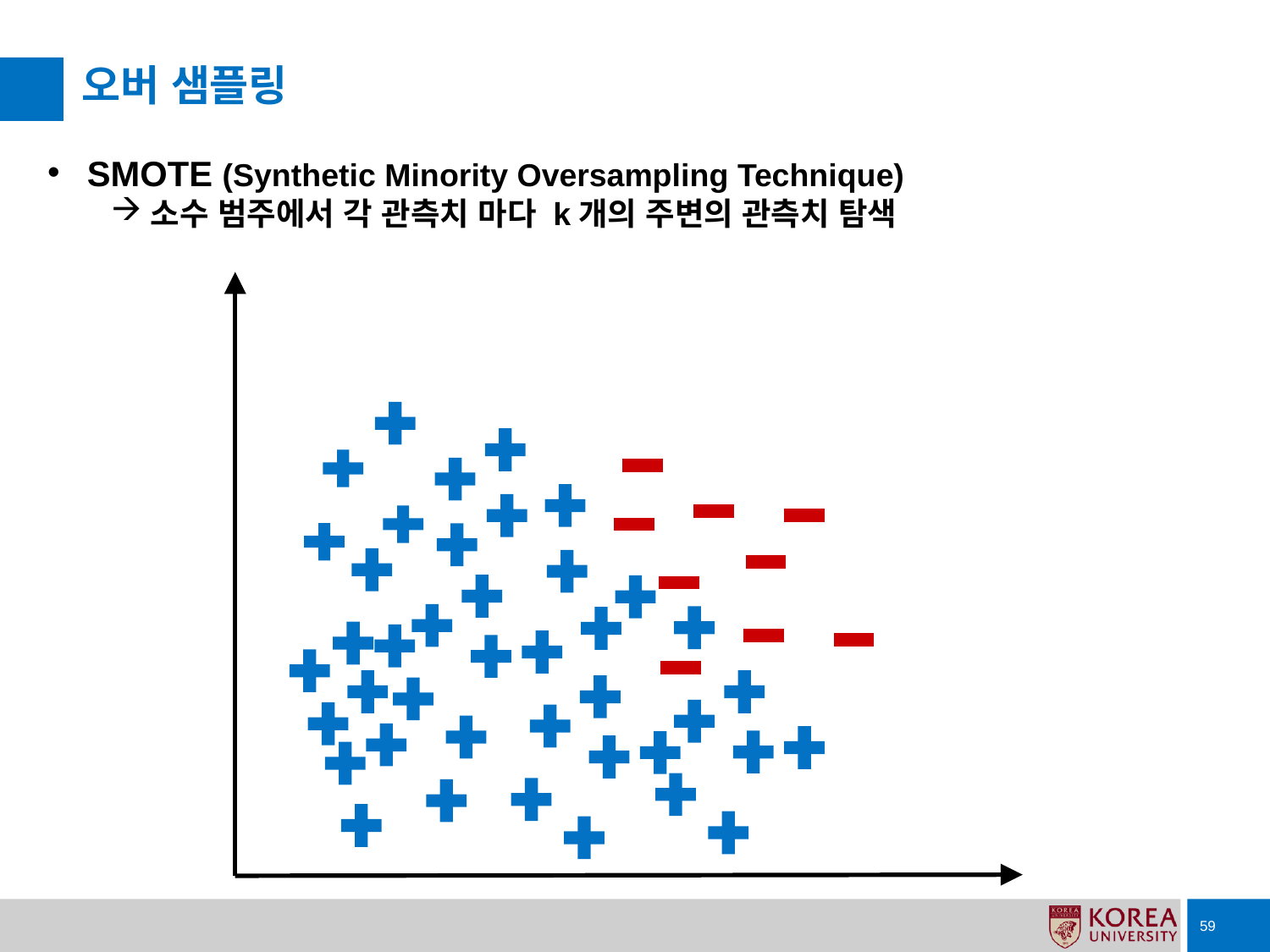

# 오버 샘플링

SMOTE (Synthetic Minority Oversampling Technique)
소수 범주에서 각 관측치 마다 k개의 주변의 관측치 탐색